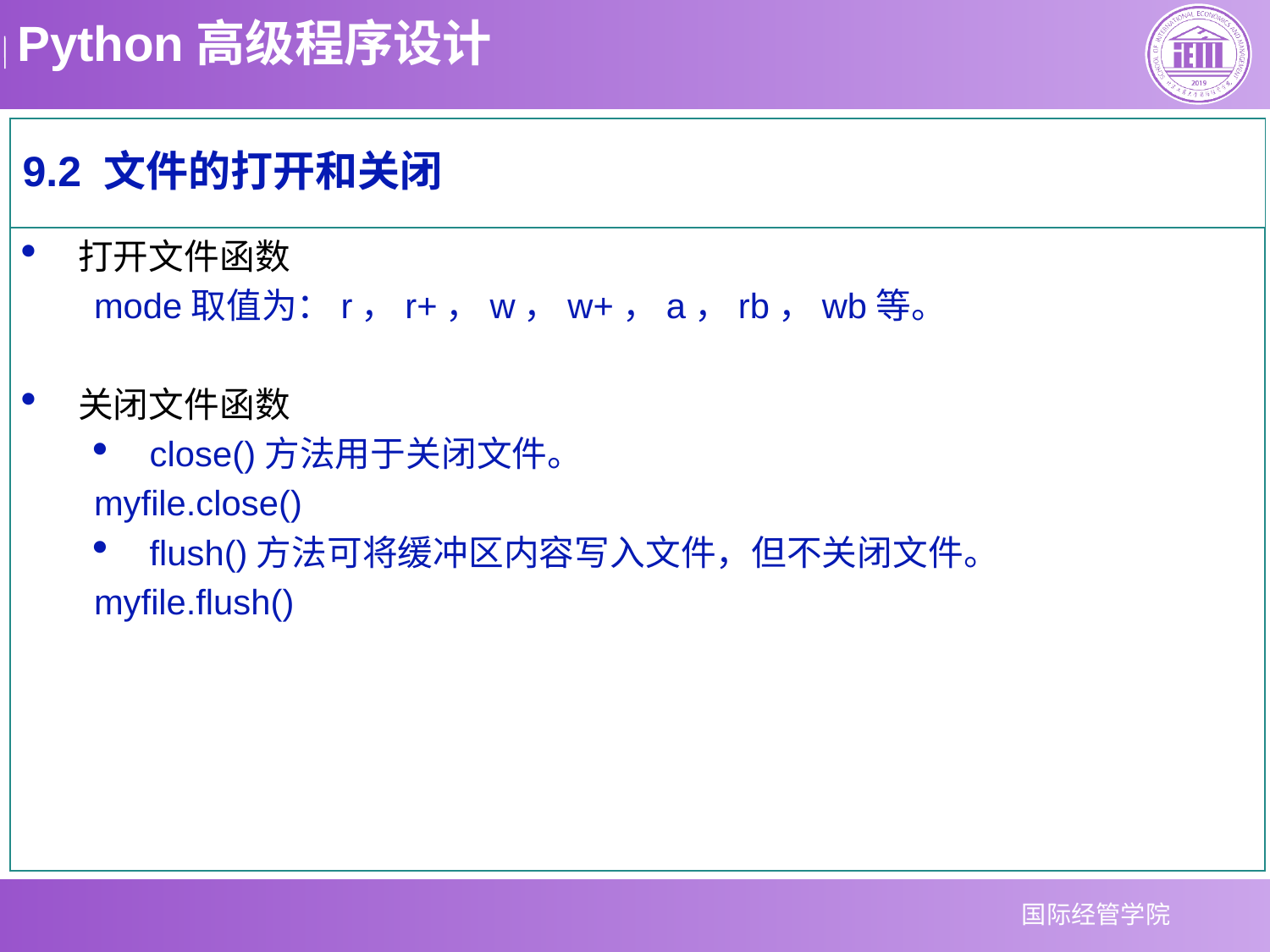

9.2 文件的打开和关闭
打开文件函数
mode取值为：r，r+，w，w+，a，rb，wb等。

关闭文件函数
close()方法用于关闭文件。
myfile.close()
flush()方法可将缓冲区内容写入文件，但不关闭文件。
myfile.flush()